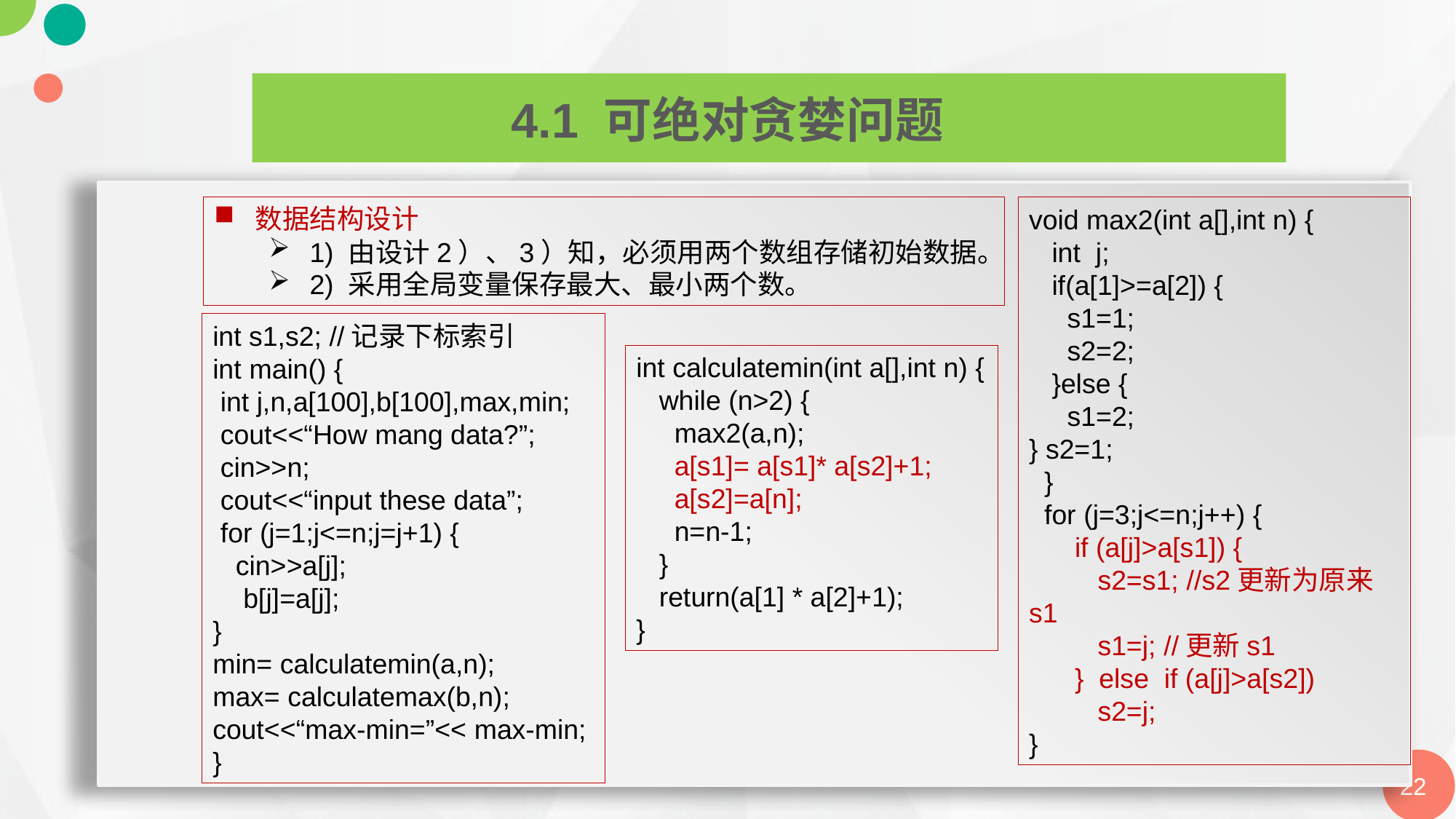

4.1 可绝对贪婪问题
数据结构设计
1) 由设计2）、3）知，必须用两个数组存储初始数据。
2) 采用全局变量保存最大、最小两个数。
void max2(int a[],int n) {
   int  j;
   if(a[1]>=a[2]) {
     s1=1;
     s2=2;
   }else {
     s1=2;
} s2=1;
  }
  for (j=3;j<=n;j++) {
      if (a[j]>a[s1]) {
         s2=s1; //s2更新为原来s1
         s1=j; //更新s1
      }  else  if (a[j]>a[s2])
         s2=j;
}
int s1,s2; //记录下标索引
int main() {
 int j,n,a[100],b[100],max,min;
 cout<<“How mang data?”;
 cin>>n;
 cout<<“input these data”;
 for (j=1;j<=n;j=j+1) {
   cin>>a[j];
    b[j]=a[j];
}
min= calculatemin(a,n);
max= calculatemax(b,n);
cout<<“max-min=”<< max-min;
}
int calculatemin(int a[],int n) {
   while (n>2) {
     max2(a,n);
     a[s1]= a[s1]* a[s2]+1;
     a[s2]=a[n];
     n=n-1;
   }
   return(a[1] * a[2]+1);
}